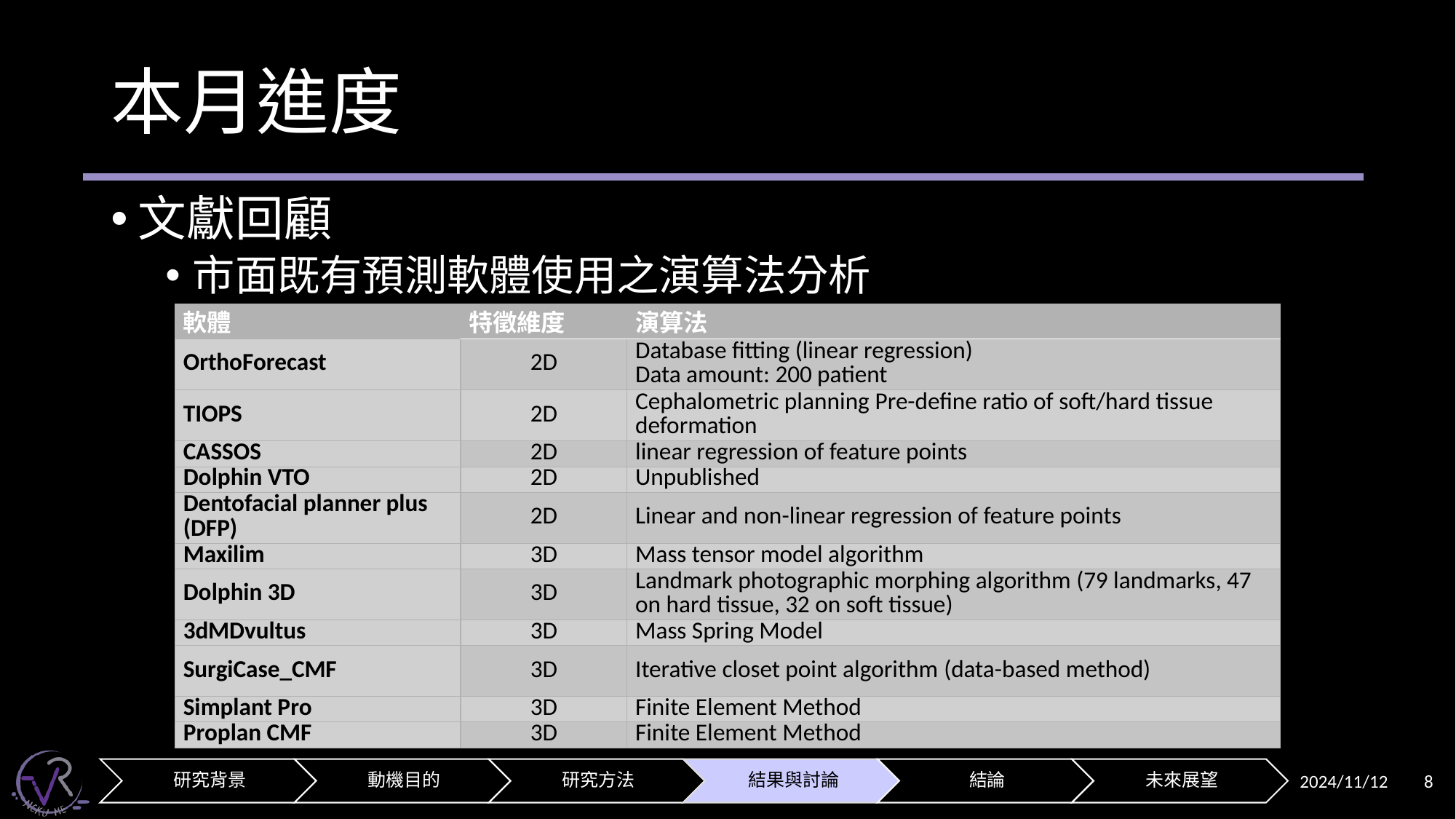

# 本月進度
文獻回顧
市面既有預測軟體使用之演算法分析

| 軟體 | 特徵維度 | 演算法 |
| --- | --- | --- |
| OrthoForecast | 2D | Database fitting (linear regression) Data amount: 200 patient |
| TIOPS | 2D | Cephalometric planning Pre-define ratio of soft/hard tissue deformation |
| CASSOS | 2D | linear regression of feature points |
| Dolphin VTO | 2D | Unpublished |
| Dentofacial planner plus (DFP) | 2D | Linear and non-linear regression of feature points |
| Maxilim | 3D | Mass tensor model algorithm |
| Dolphin 3D | 3D | Landmark photographic morphing algorithm (79 landmarks, 47 on hard tissue, 32 on soft tissue) |
| 3dMDvultus | 3D | Mass Spring Model |
| SurgiCase\_CMF | 3D | Iterative closet point algorithm (data-based method) |
| Simplant Pro | 3D | Finite Element Method |
| Proplan CMF | 3D | Finite Element Method |
2024/11/12
8